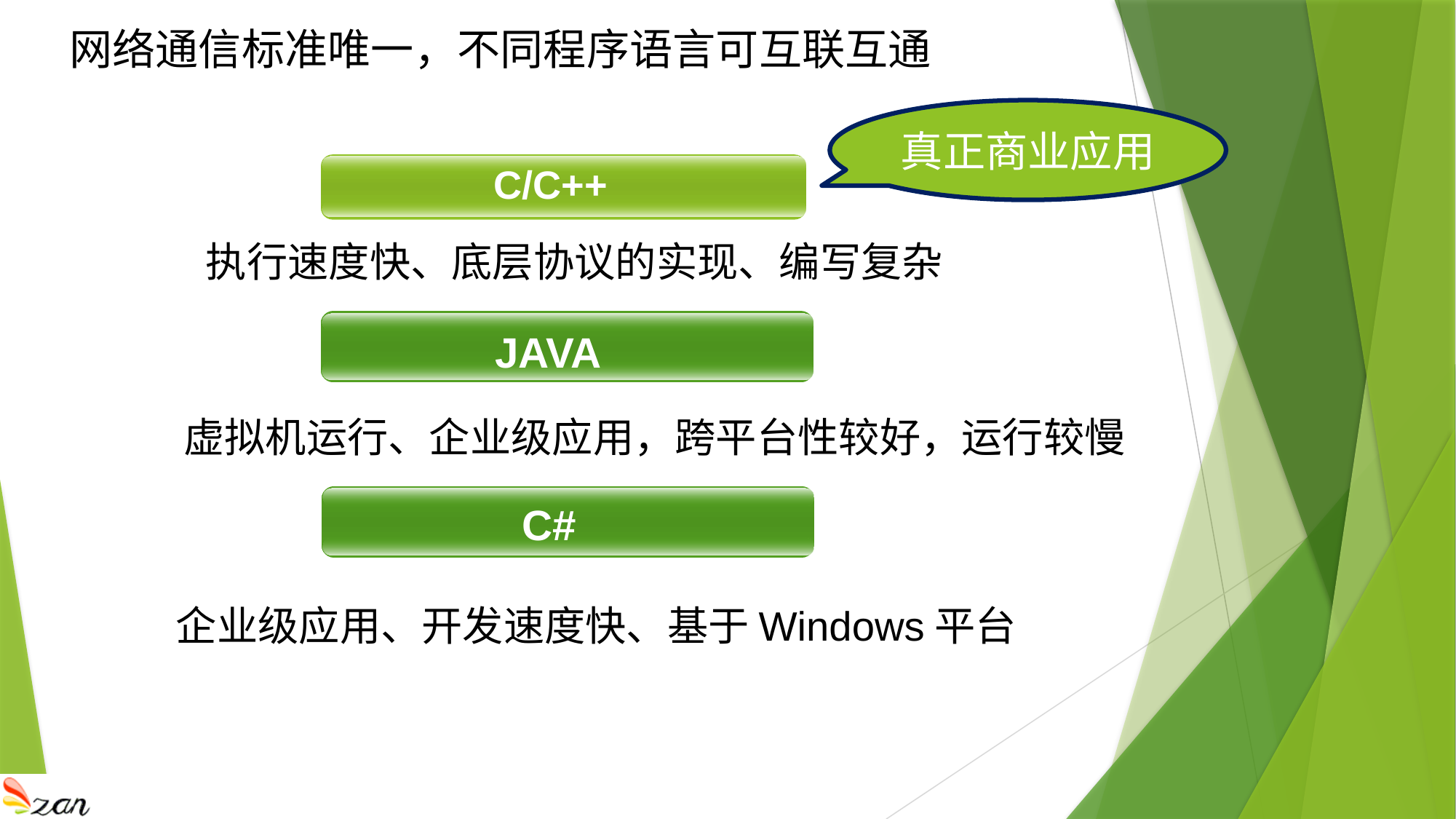

# 网络通信标准唯一，不同程序语言可互联互通
真正商业应用

 C/C++

执行速度快、底层协议的实现、编写复杂

 JAVA

虚拟机运行、企业级应用，跨平台性较好，运行较慢

 C#
 Add your title in here

企业级应用、开发速度快、基于Windows平台